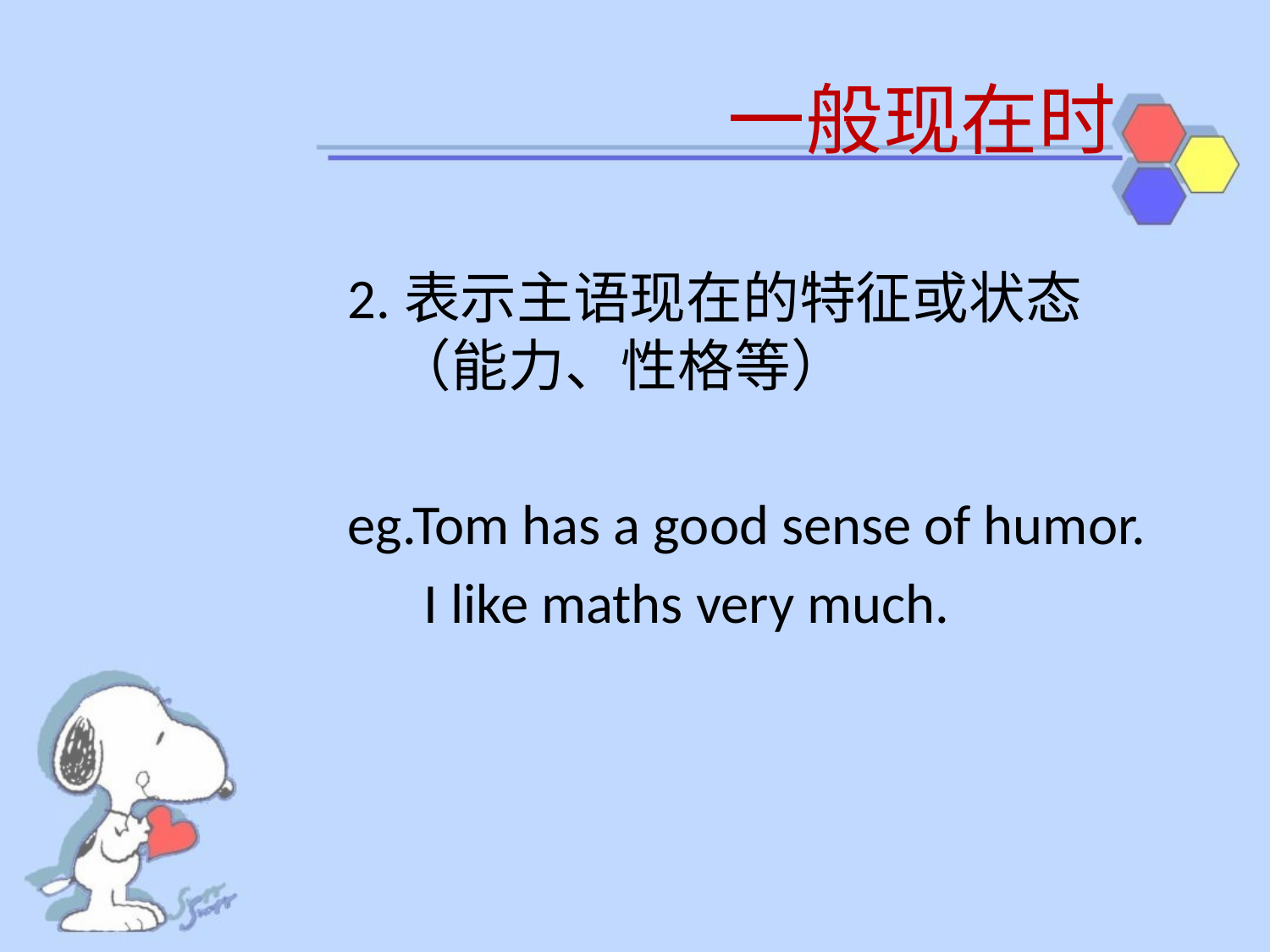

# 一般现在时
2.表示主语现在的特征或状态（能力、性格等）

eg.Tom has a good sense of humor.
      I like maths very much.